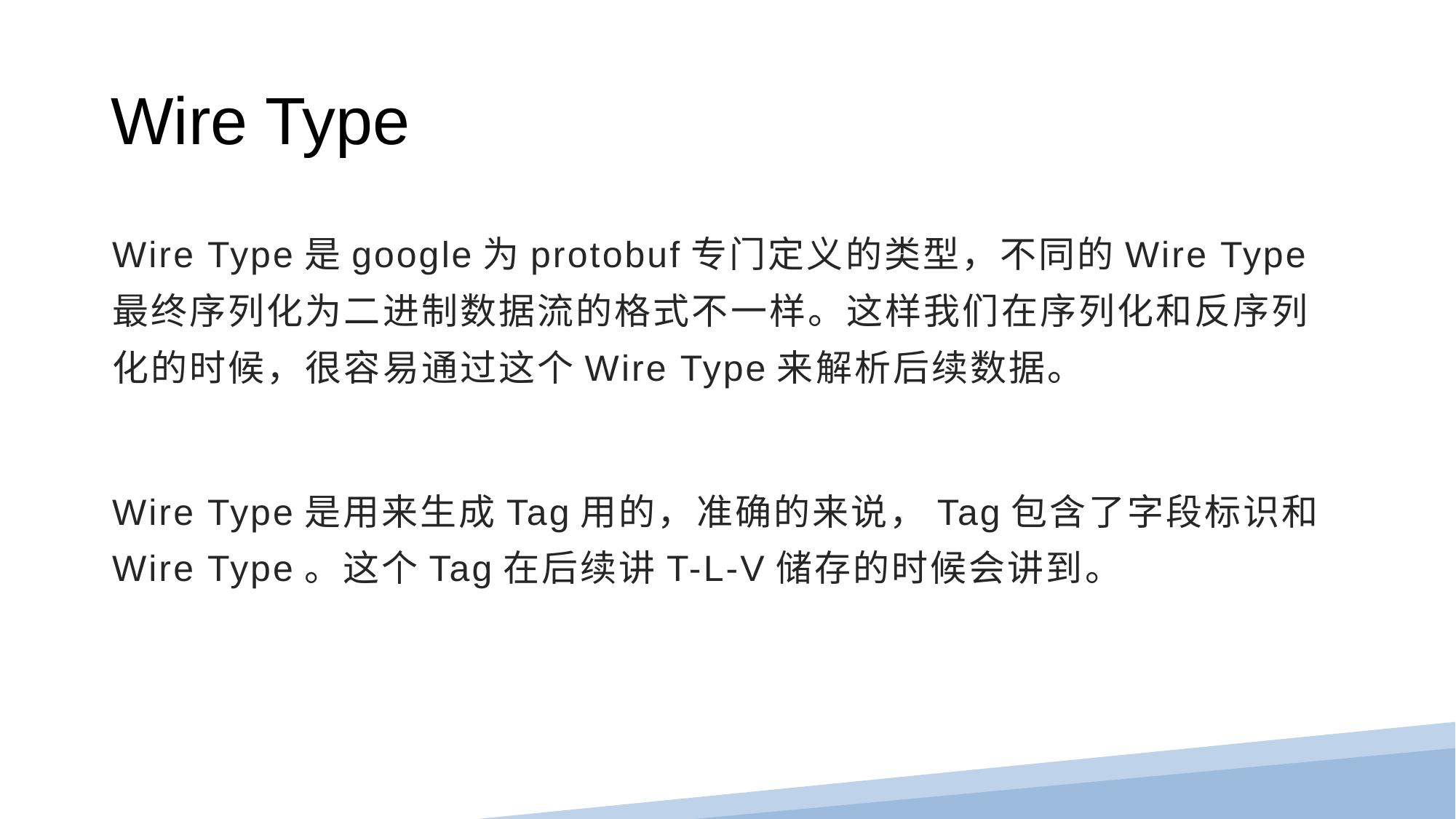

Wire Type
Wire Type是google为protobuf专门定义的类型，不同的Wire Type最终序列化为二进制数据流的格式不一样。这样我们在序列化和反序列化的时候，很容易通过这个Wire Type来解析后续数据。

Wire Type是用来生成Tag用的，准确的来说，Tag包含了字段标识和Wire Type。这个Tag在后续讲T-L-V储存的时候会讲到。